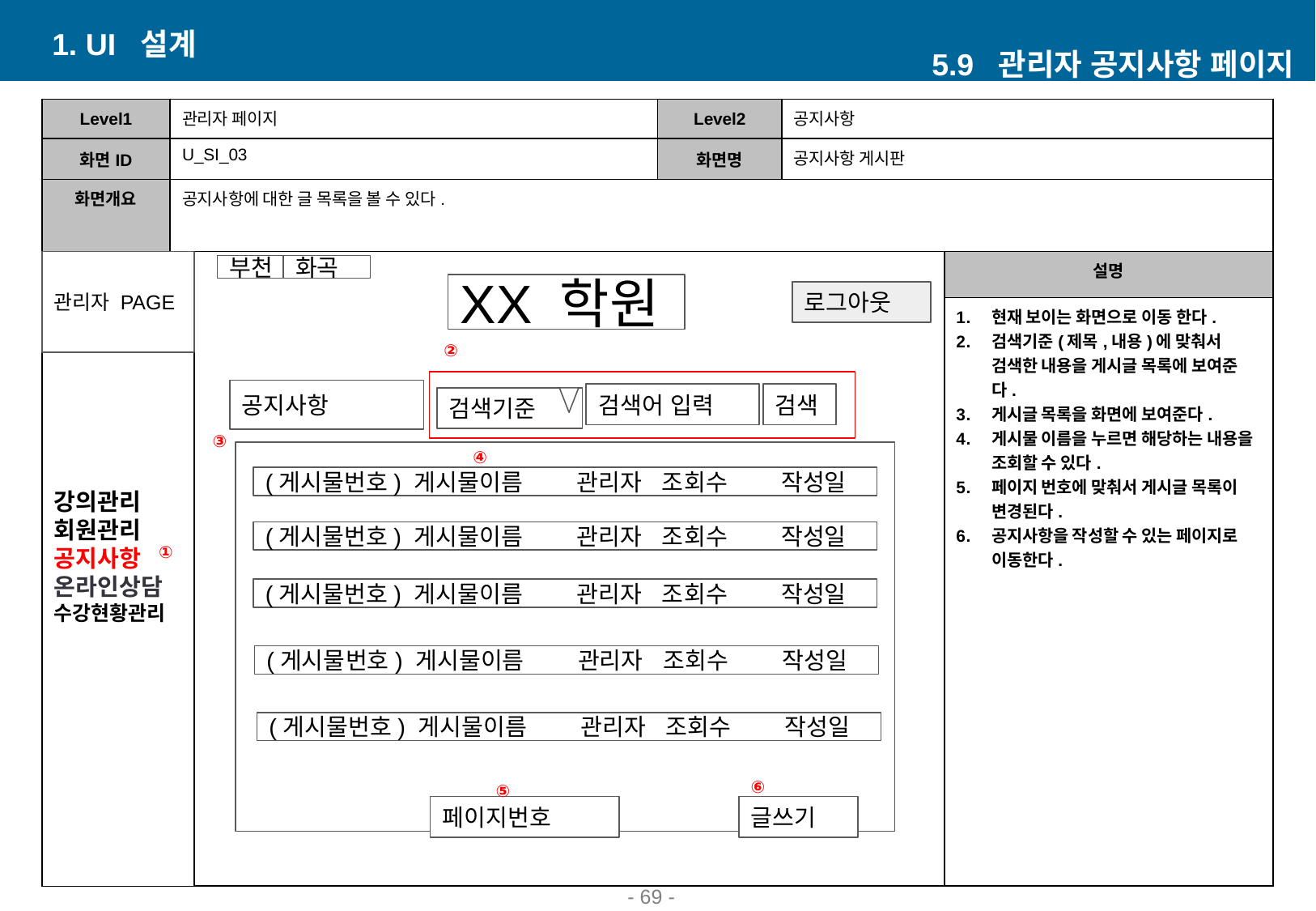

1. UI  설계
5.9  관리자 공지사항 페이지
| Level1 | 관리자 페이지 | Level2 | 공지사항 |  |
| --- | --- | --- | --- | --- |
| 화면ID | U\_SI\_03 | 화면명 | 공지사항 게시판 |  |
| 화면개요 | 공지사항에 대한 글 목록을 볼 수 있다. |  |  |  |
|  |  |  |  | 설명 |
|  |  |  |  | 현재 보이는 화면으로 이동 한다. 검색기준(제목,내용)에 맞춰서 검색한 내용을 게시글 목록에 보여준다. 게시글 목록을 화면에 보여준다. 게시물 이름을 누르면 해당하는 내용을 조회할 수 있다. 페이지 번호에 맞춰서 게시글 목록이 변경된다. 공지사항을 작성할 수 있는 페이지로 이동한다. |
관리자 PAGE
강의관리
회원관리
공지사항
온라인상담
수강현황관리

부천
화곡
XX 학원
로그아웃
②

공지사항
검색어 입력
검색
검색기준

③
④

(게시물번호) 게시물이름        관리자   조회수        작성일
(게시물번호) 게시물이름        관리자   조회수        작성일
①
(게시물번호) 게시물이름        관리자   조회수        작성일
(게시물번호) 게시물이름        관리자   조회수        작성일
(게시물번호) 게시물이름        관리자   조회수        작성일
⑥
⑤
글쓰기
페이지번호
- 69 -